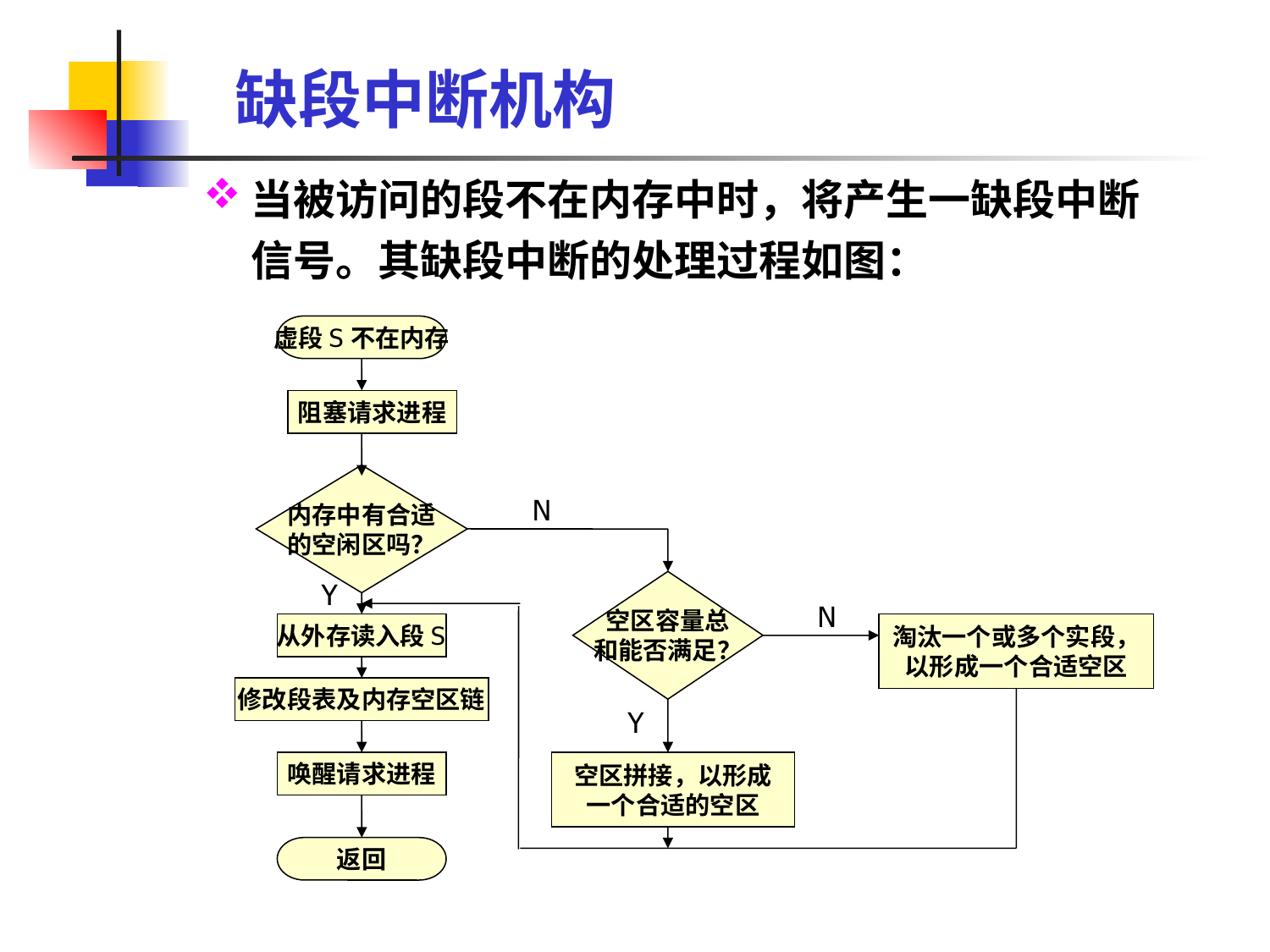

# 缺段中断机构
当被访问的段不在内存中时，将产生一缺段中断信号。其缺段中断的处理过程如图：
虚段S不在内存

阻塞请求进程

内存中有合适
的空闲区吗？
N

Y
空区容量总
和能否满足？

N

从外存读入段S
淘汰一个或多个实段，
以形成一个合适空区

修改段表及内存空区链

Y

唤醒请求进程
空区拼接，以形成
一个合适的空区

返回